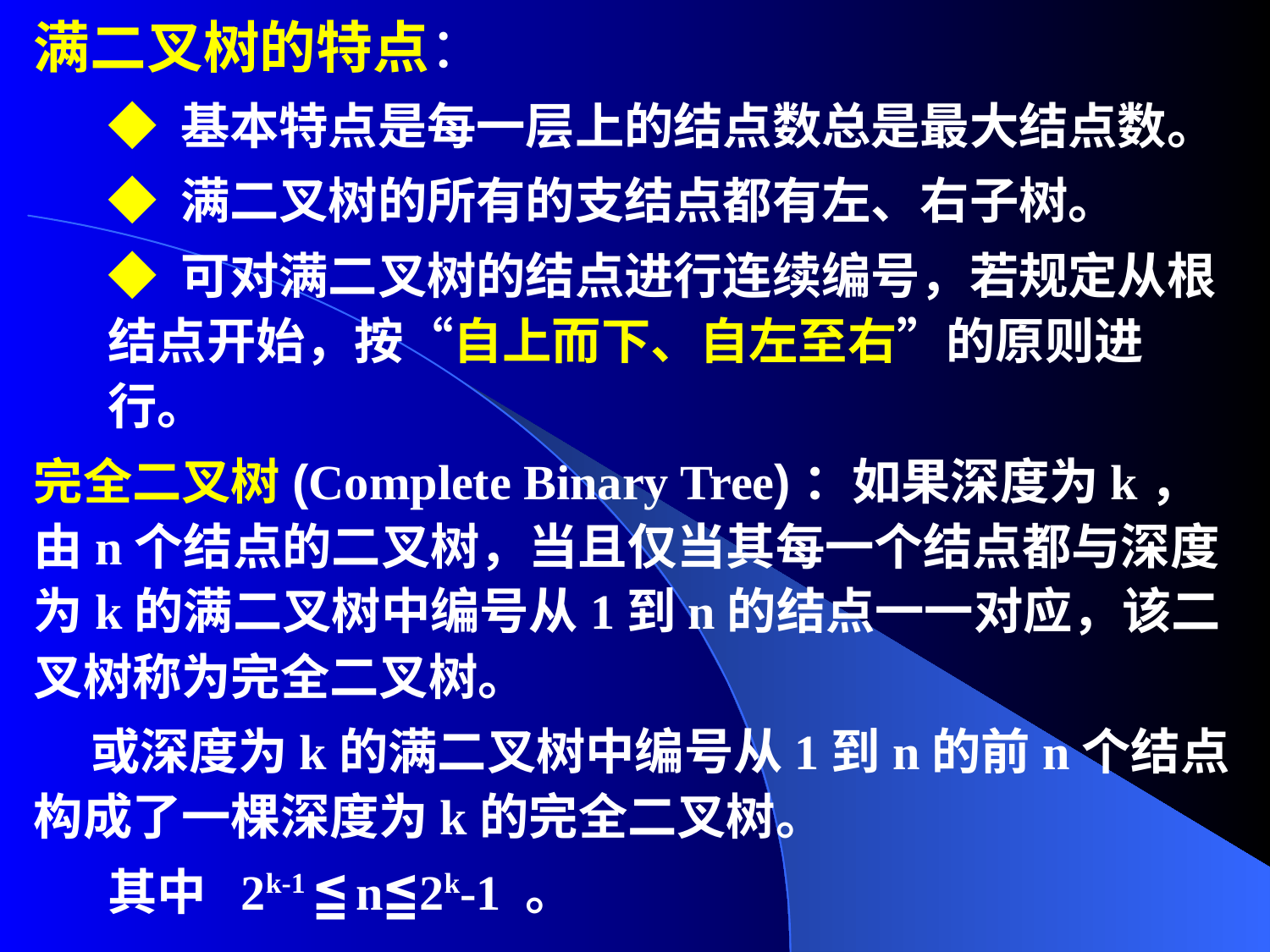

满二叉树的特点：
◆ 基本特点是每一层上的结点数总是最大结点数。
◆ 满二叉树的所有的支结点都有左、右子树。
◆ 可对满二叉树的结点进行连续编号，若规定从根结点开始，按“自上而下、自左至右”的原则进行。
完全二叉树(Complete Binary Tree)：如果深度为k，由n个结点的二叉树，当且仅当其每一个结点都与深度为k的满二叉树中编号从1到n的结点一一对应，该二叉树称为完全二叉树。
    或深度为k的满二叉树中编号从1到n的前n个结点构成了一棵深度为k的完全二叉树。
其中  2k-1 ≦ n≦2k-1 。